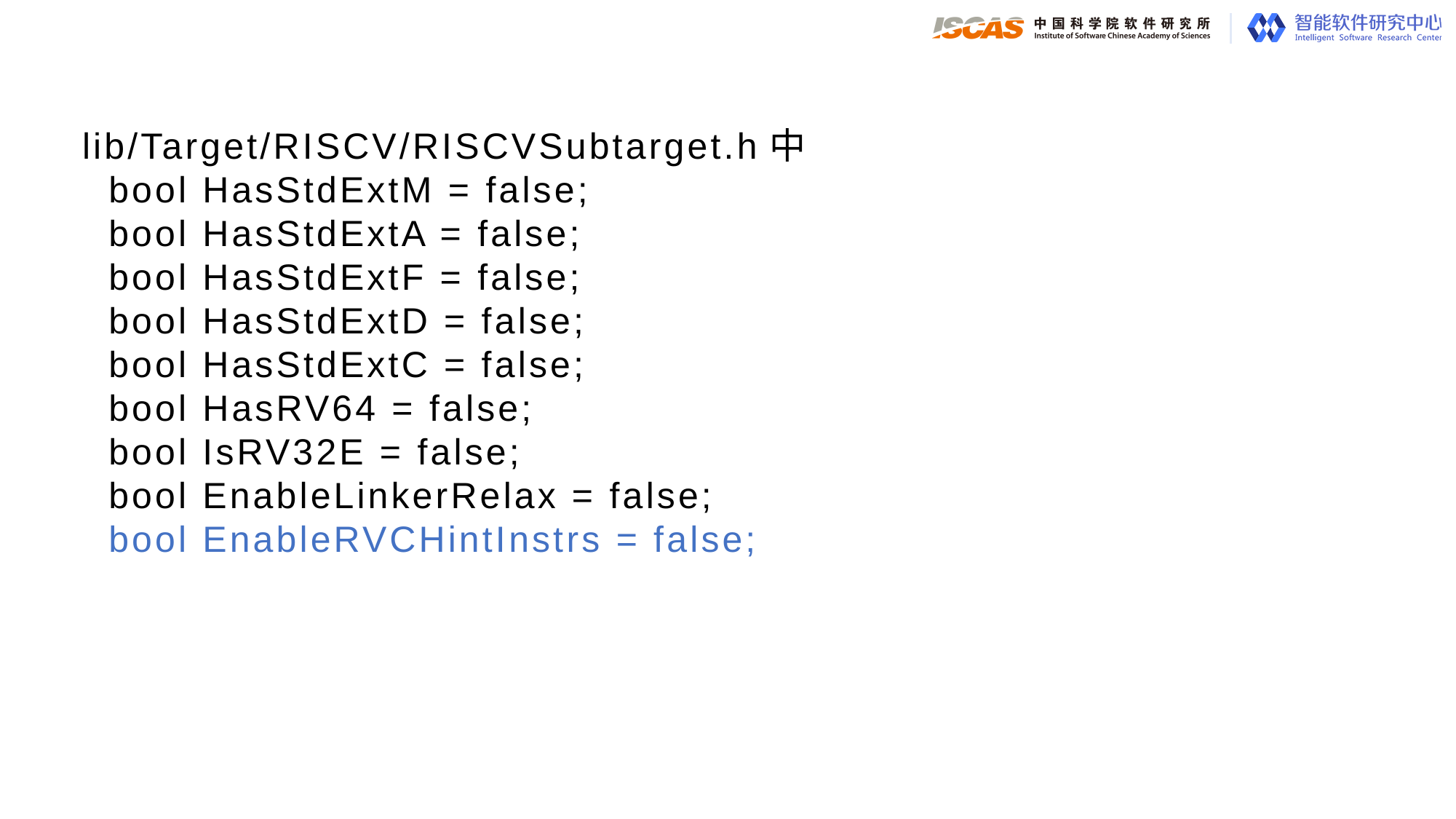

lib/Target/RISCV/RISCVSubtarget.h中
  bool HasStdExtM = false;
  bool HasStdExtA = false;
  bool HasStdExtF = false;
  bool HasStdExtD = false;
  bool HasStdExtC = false;
  bool HasRV64 = false;
  bool IsRV32E = false;
  bool EnableLinkerRelax = false;
  bool EnableRVCHintInstrs = false;